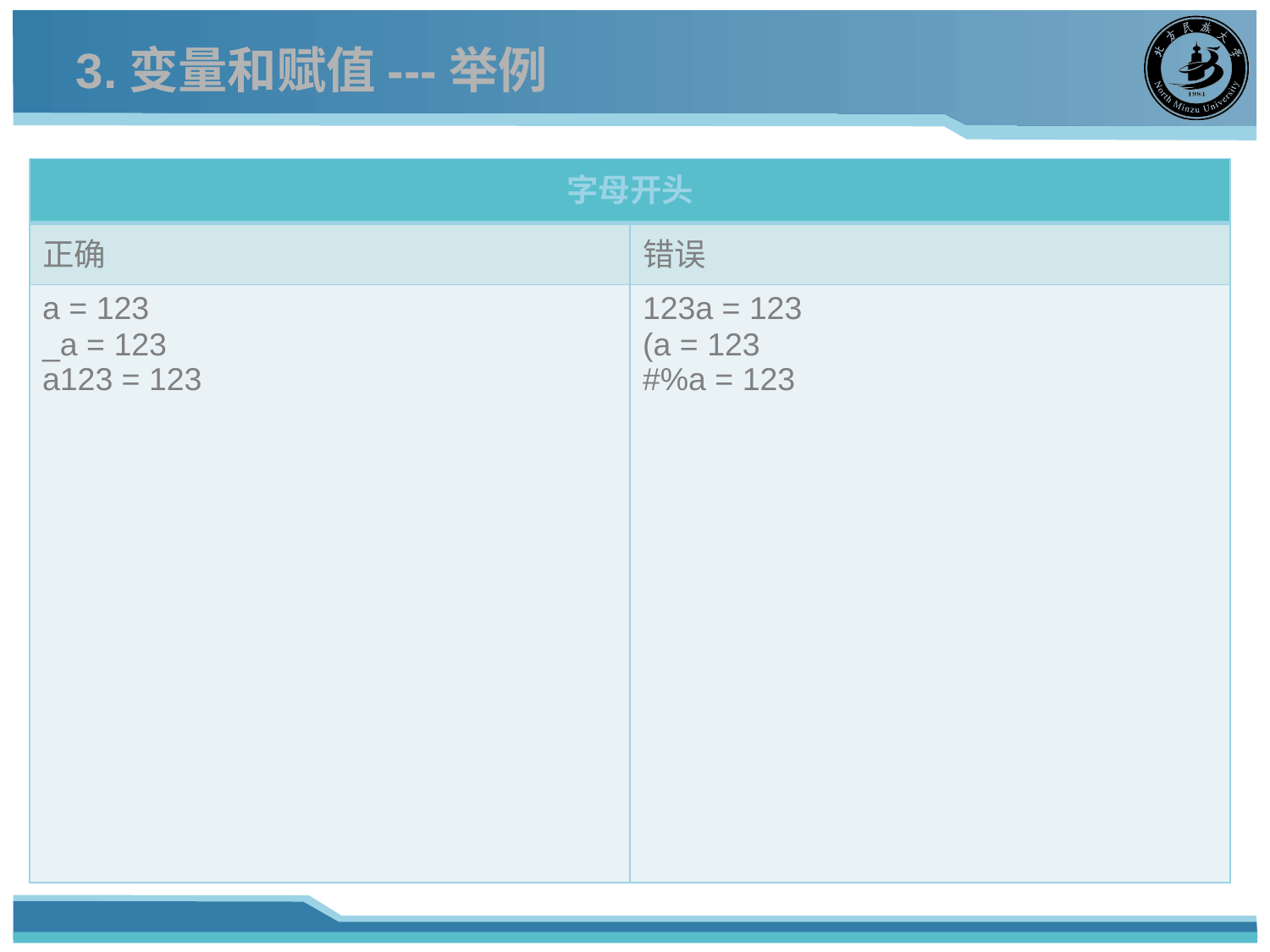

# 3.变量和赋值---举例
| 字母开头 |  |
| --- | --- |
| 正确 | 错误 |
| a = 123 \_a = 123 a123 = 123 | 123a = 123 (a = 123 #%a = 123 |